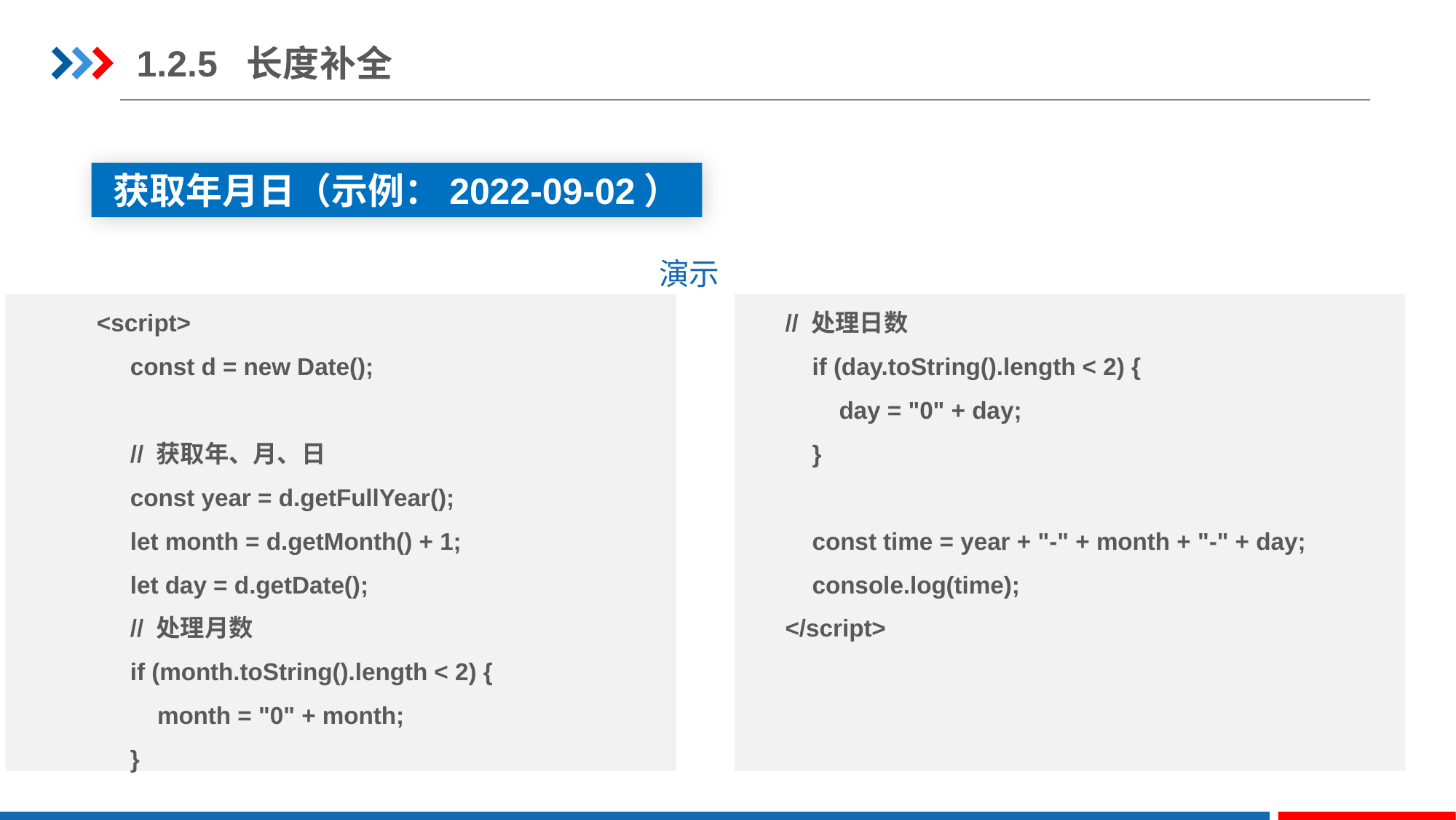

1.2.5  长度补全
获取年月日（示例：2022-09-02）
演示
   <script>
        const d = new Date();

        // 获取年、月、日
        const year = d.getFullYear();
        let month = d.getMonth() + 1;
        let day = d.getDate();
        // 处理月数
        if (month.toString().length < 2) {
            month = "0" + month;
        }

    // 处理日数
        if (day.toString().length < 2) {
            day = "0" + day;
        }

        const time = year + "-" + month + "-" + day;
        console.log(time);
    </script>